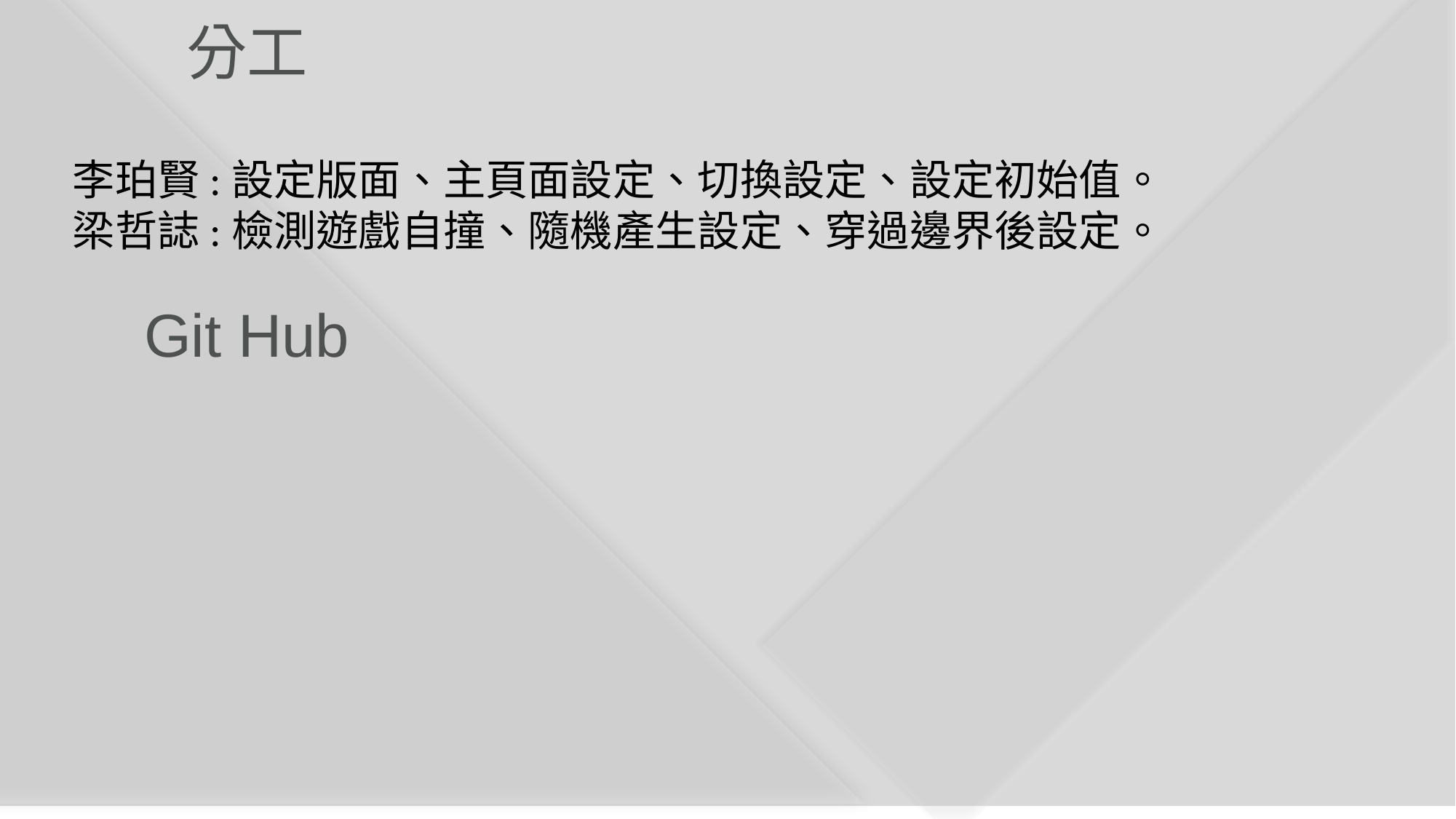

分工
李珀賢:設定版面、主頁面設定、切換設定、設定初始值。
梁哲誌:檢測遊戲自撞、隨機產生設定、穿過邊界後設定。
Git Hub